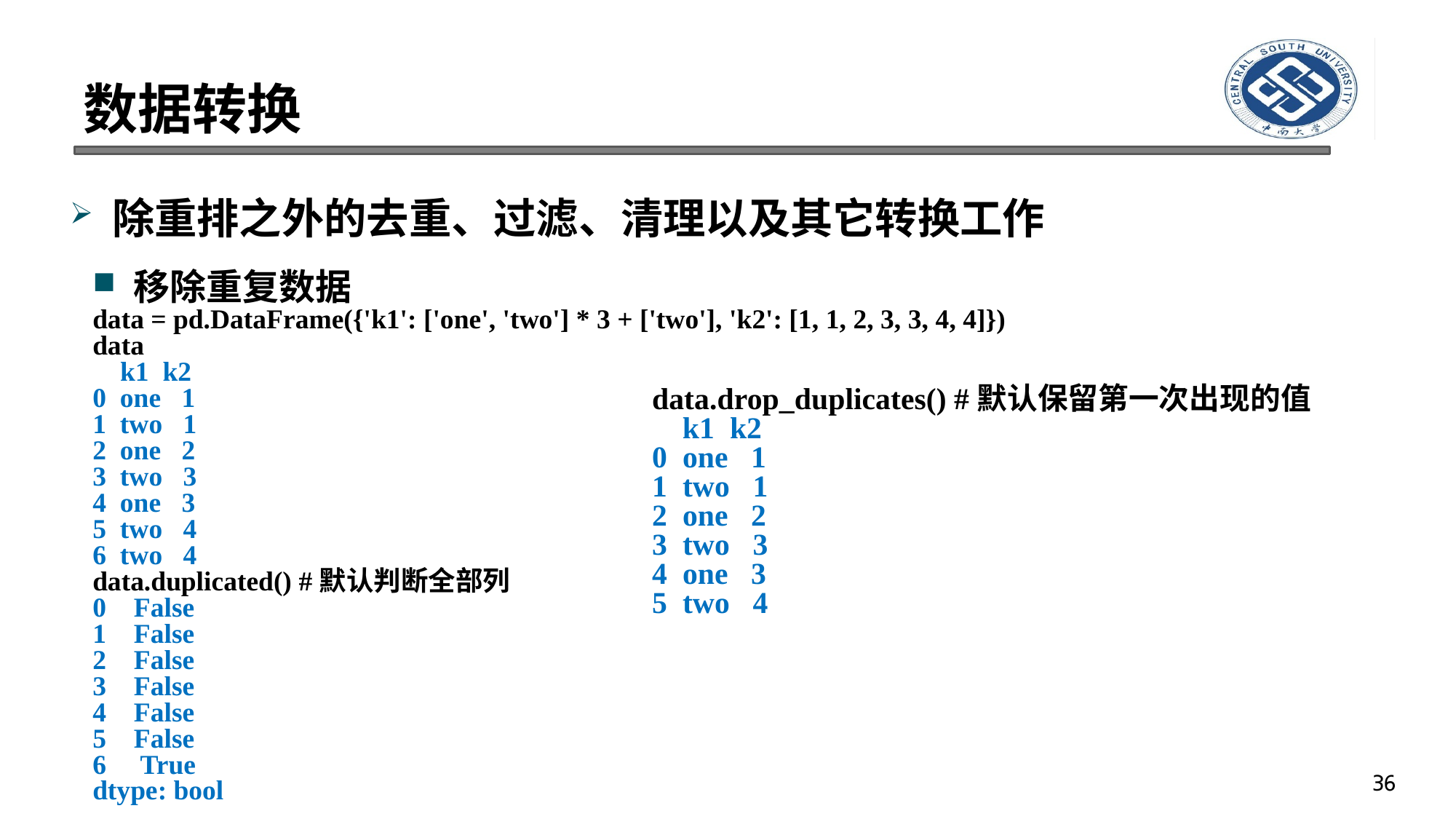

# 数据转换
除重排之外的去重、过滤、清理以及其它转换工作
移除重复数据
data = pd.DataFrame({'k1': ['one', 'two'] * 3 + ['two'], 'k2': [1, 1, 2, 3, 3, 4, 4]})
data
    k1  k2
0  one   1
1  two   1
2  one   2
3  two   3
4  one   3
5  two   4
6  two   4
data.duplicated() #默认判断全部列
0    False
1    False
2    False
3    False
4    False
5    False
6     True
dtype: bool
data.drop_duplicates() #默认保留第一次出现的值
    k1  k2
0  one   1
1  two   1
2  one   2
3  two   3
4  one   3
5  two   4

36